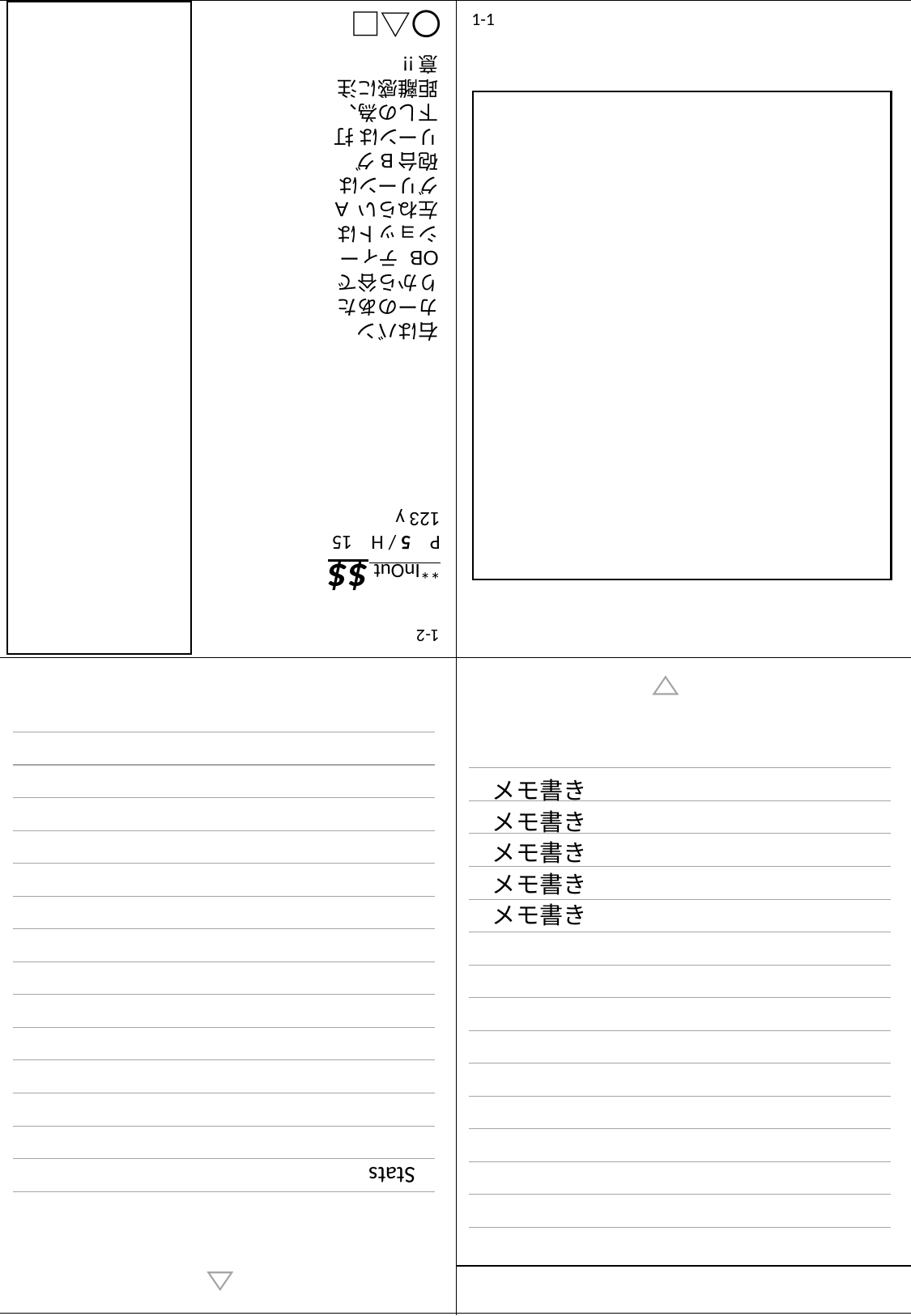

〇△□

1-1
右はバンカーのあたりから谷でOB ティーショットは左ねらい Aグリーンは砲台Bグリーンは 打下しの為、距離感に注意!!

**InOut $$
P    5 / H    15
123 y
1-2

Stats

メモ書き
メモ書き
メモ書き
メモ書き
メモ書き